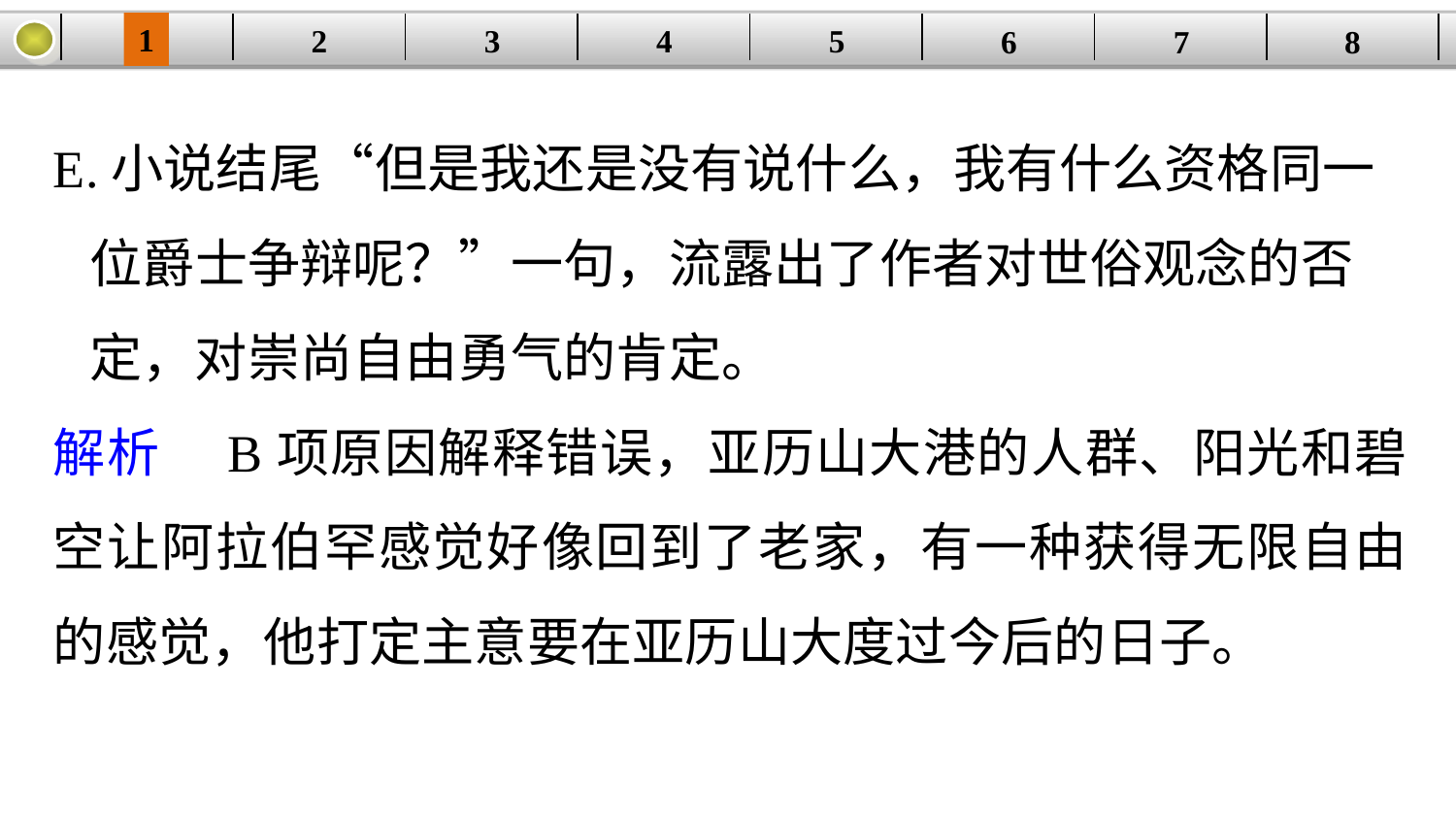

1
2
3
4
|  |  |  |  |  |  |  |  |
| --- | --- | --- | --- | --- | --- | --- | --- |
5
6
7
8

E.小说结尾“但是我还是没有说什么，我有什么资格同一
  位爵士争辩呢？”一句，流露出了作者对世俗观念的否
  定，对崇尚自由勇气的肯定。
解析　B项原因解释错误，亚历山大港的人群、阳光和碧空让阿拉伯罕感觉好像回到了老家，有一种获得无限自由的感觉，他打定主意要在亚历山大度过今后的日子。